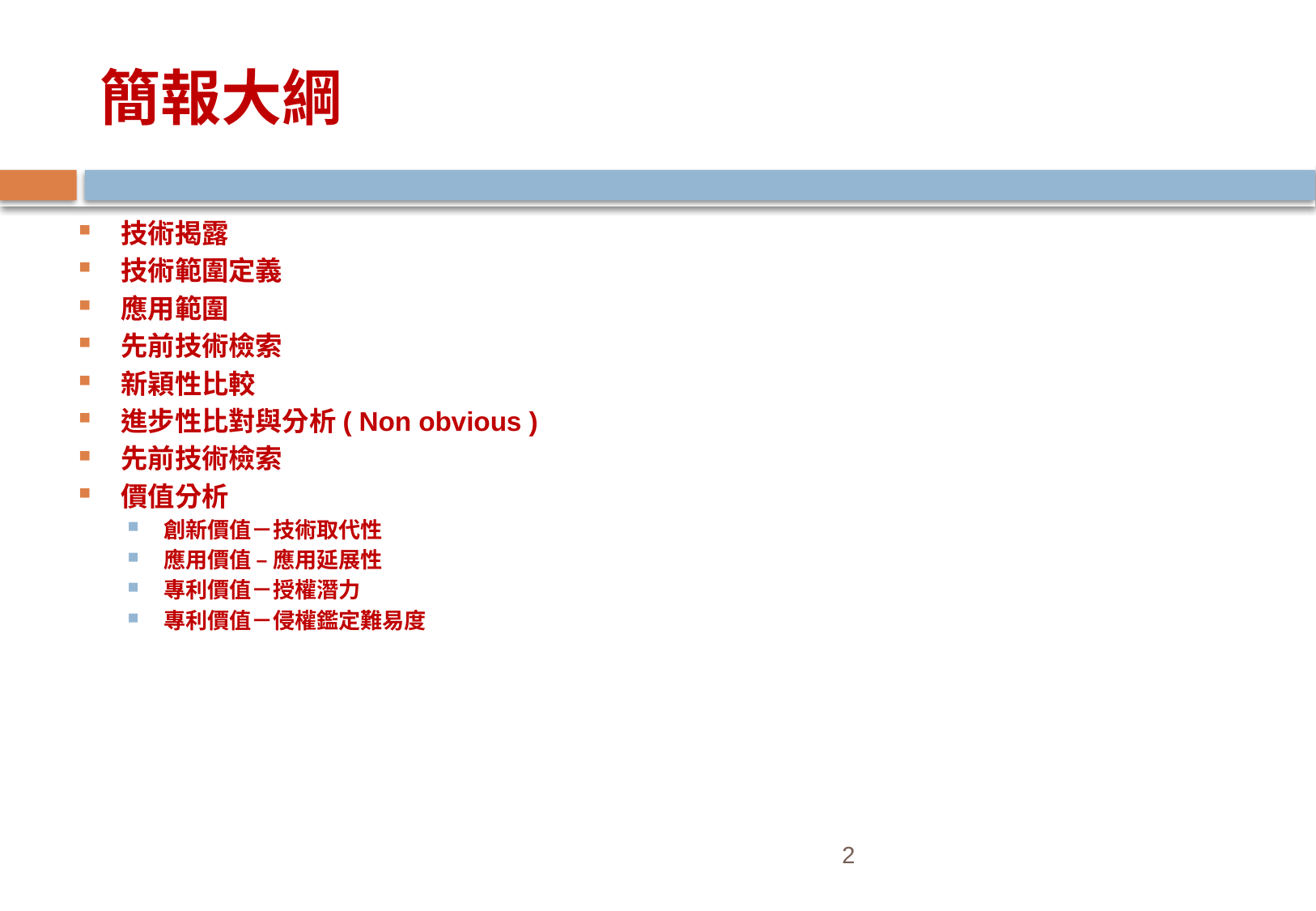

# 簡報大綱
技術揭露
技術範圍定義
應用範圍
先前技術檢索
新穎性比較
進步性比對與分析( Non obvious )
先前技術檢索
價值分析
創新價值－技術取代性
應用價值 – 應用延展性
專利價值－授權潛力
專利價值－侵權鑑定難易度

2